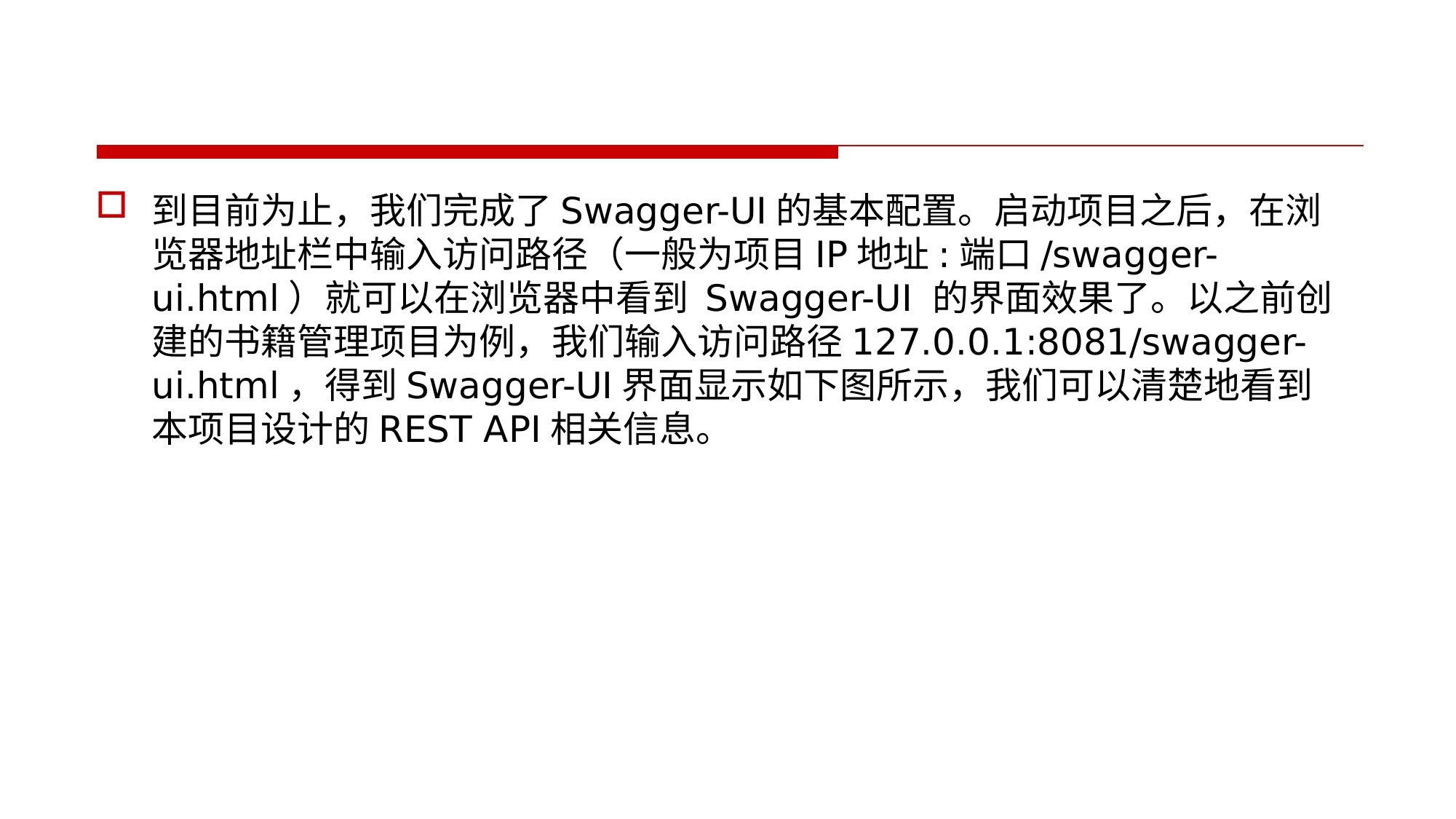

#
到目前为止，我们完成了Swagger-UI的基本配置。启动项目之后，在浏览器地址栏中输入访问路径（一般为项目IP地址:端口/swagger-ui.html）就可以在浏览器中看到 Swagger-UI 的界面效果了。以之前创建的书籍管理项目为例，我们输入访问路径127.0.0.1:8081/swagger-ui.html，得到Swagger-UI界面显示如下图所示，我们可以清楚地看到本项目设计的REST API相关信息。